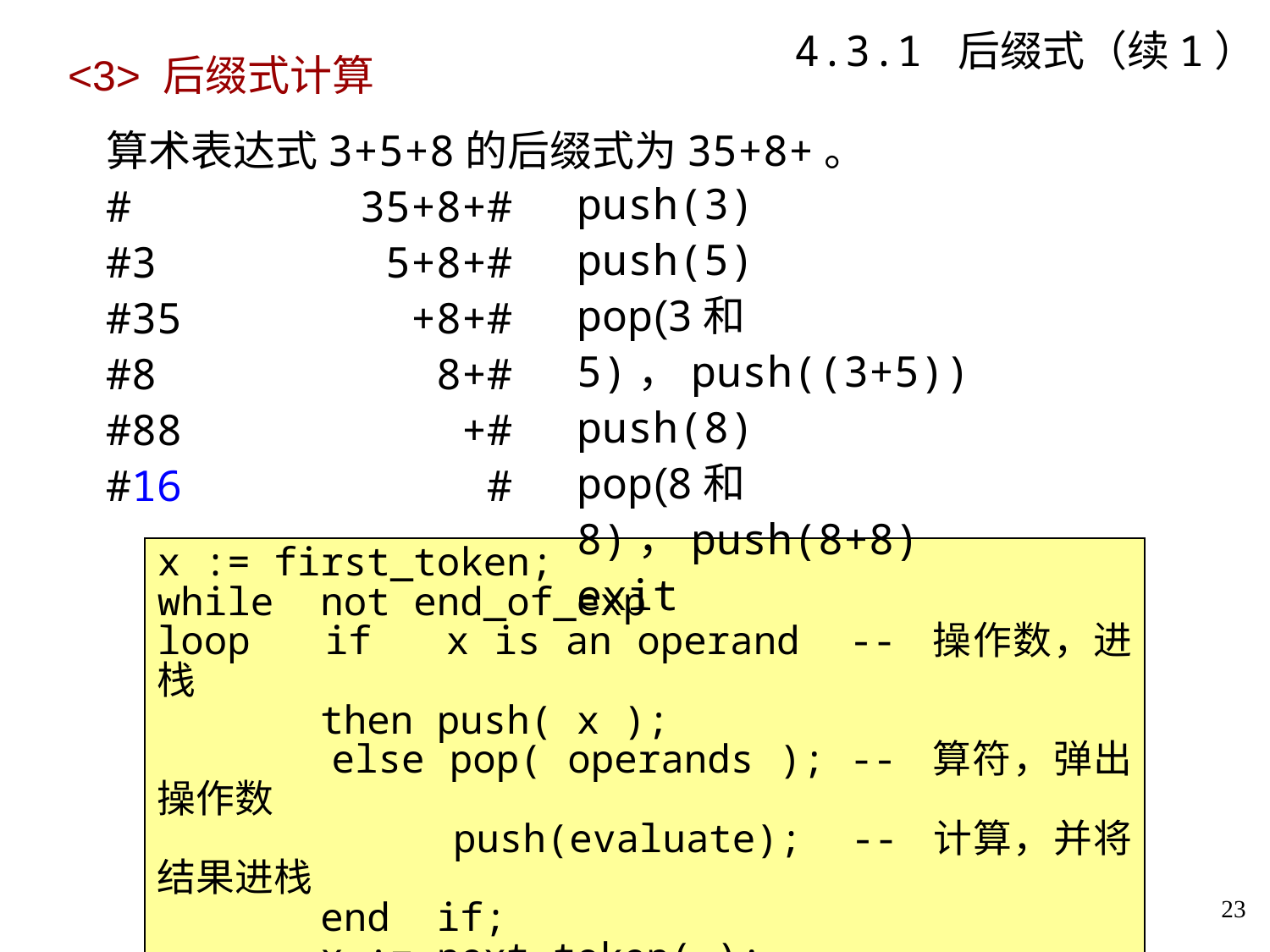

# 4.3.1 后缀式（续1）
<3> 后缀式计算
算术表达式3+5+8的后缀式为35+8+。
#		35+8+#
#3		 5+8+#
#35		  +8+#
#8		   8+#
#88		    +#
#16		     #
push(3)
push(5)
pop(3和5)，push((3+5))
push(8)
pop(8和8)，push(8+8)
exit
x := first_token;
while  not end_of_exp
loop   if   x is an operand  -- 操作数，进栈
       then push( x );
       else pop( operands ); -- 算符，弹出操作数
            push(evaluate);  -- 计算，并将结果进栈
       end  if;
       x := next_token( );
end loop;
23